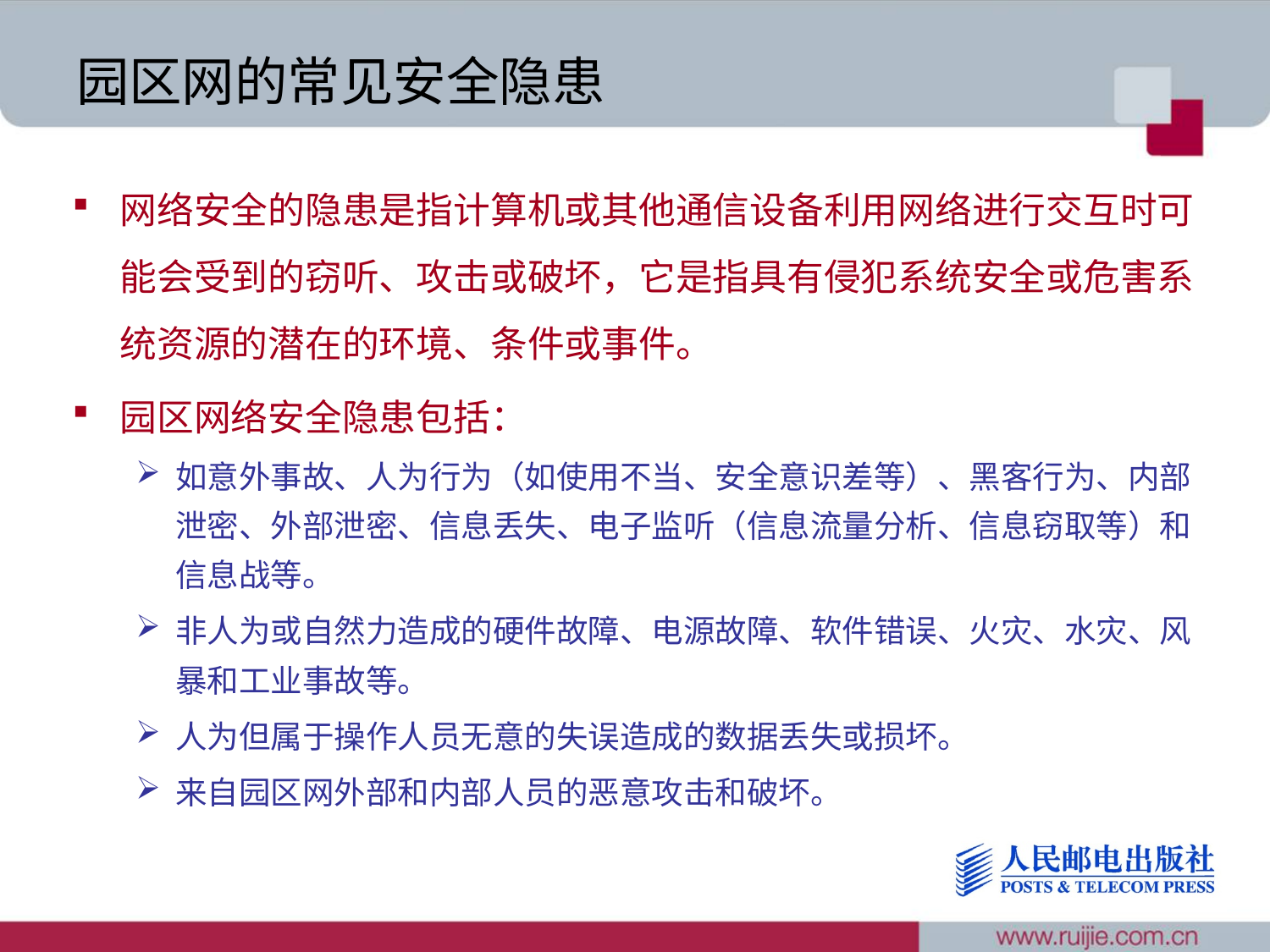

# 园区网的常见安全隐患
网络安全的隐患是指计算机或其他通信设备利用网络进行交互时可能会受到的窃听、攻击或破坏，它是指具有侵犯系统安全或危害系统资源的潜在的环境、条件或事件。
园区网络安全隐患包括：
如意外事故、人为行为（如使用不当、安全意识差等）、黑客行为、内部泄密、外部泄密、信息丢失、电子监听（信息流量分析、信息窃取等）和信息战等。
非人为或自然力造成的硬件故障、电源故障、软件错误、火灾、水灾、风暴和工业事故等。
人为但属于操作人员无意的失误造成的数据丢失或损坏。
来自园区网外部和内部人员的恶意攻击和破坏。